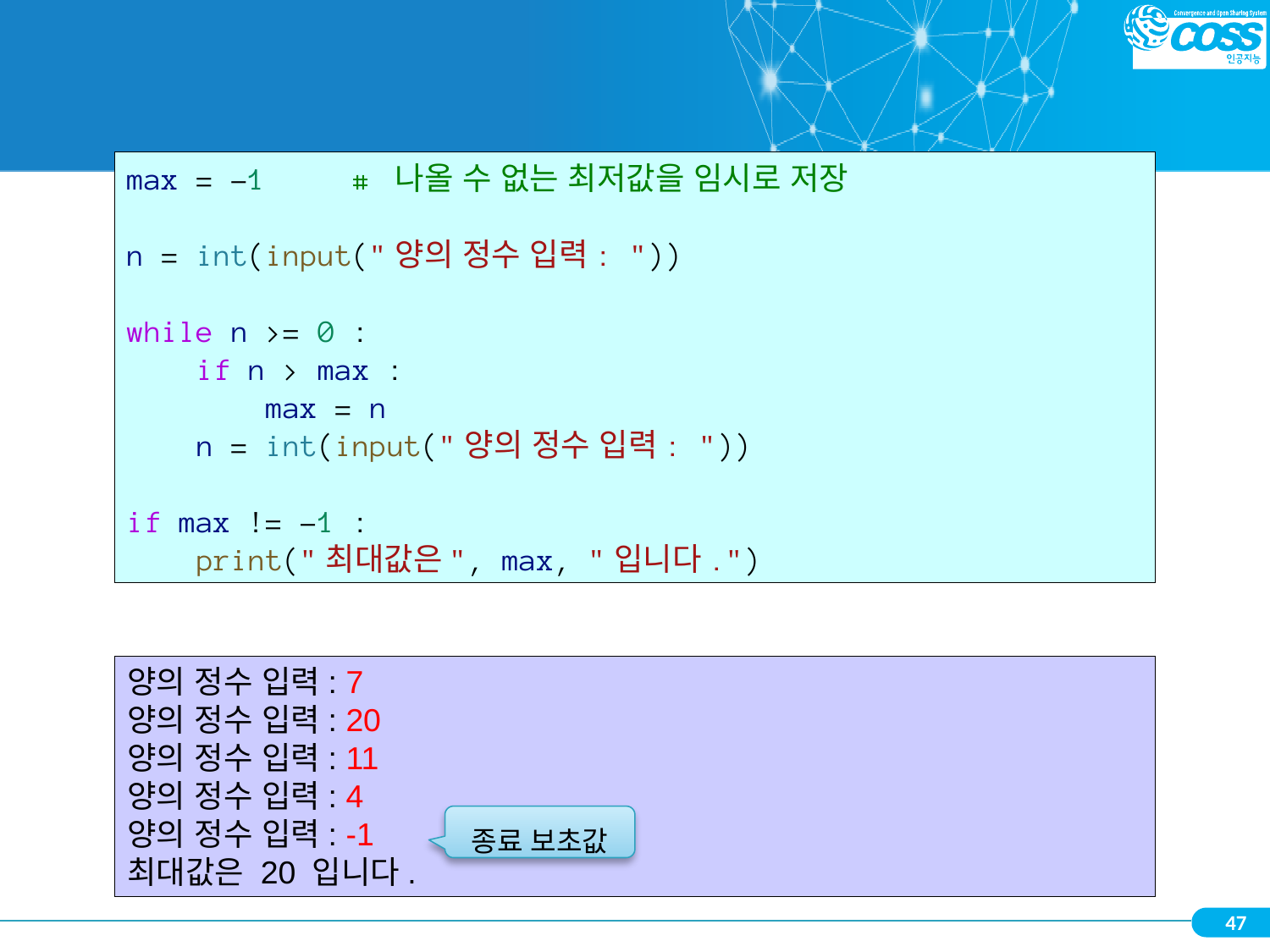

#
max = -1     # 나올 수 없는 최저값을 임시로 저장
n = int(input("양의 정수 입력: "))
while n >= 0 :
    if n > max :
        max = n
    n = int(input("양의 정수 입력: "))
if max != -1 :
    print("최대값은", max, "입니다.")

양의 정수 입력: 7
양의 정수 입력: 20
양의 정수 입력: 11
양의 정수 입력: 4
양의 정수 입력: -1
최대값은 20 입니다.
종료 보초값